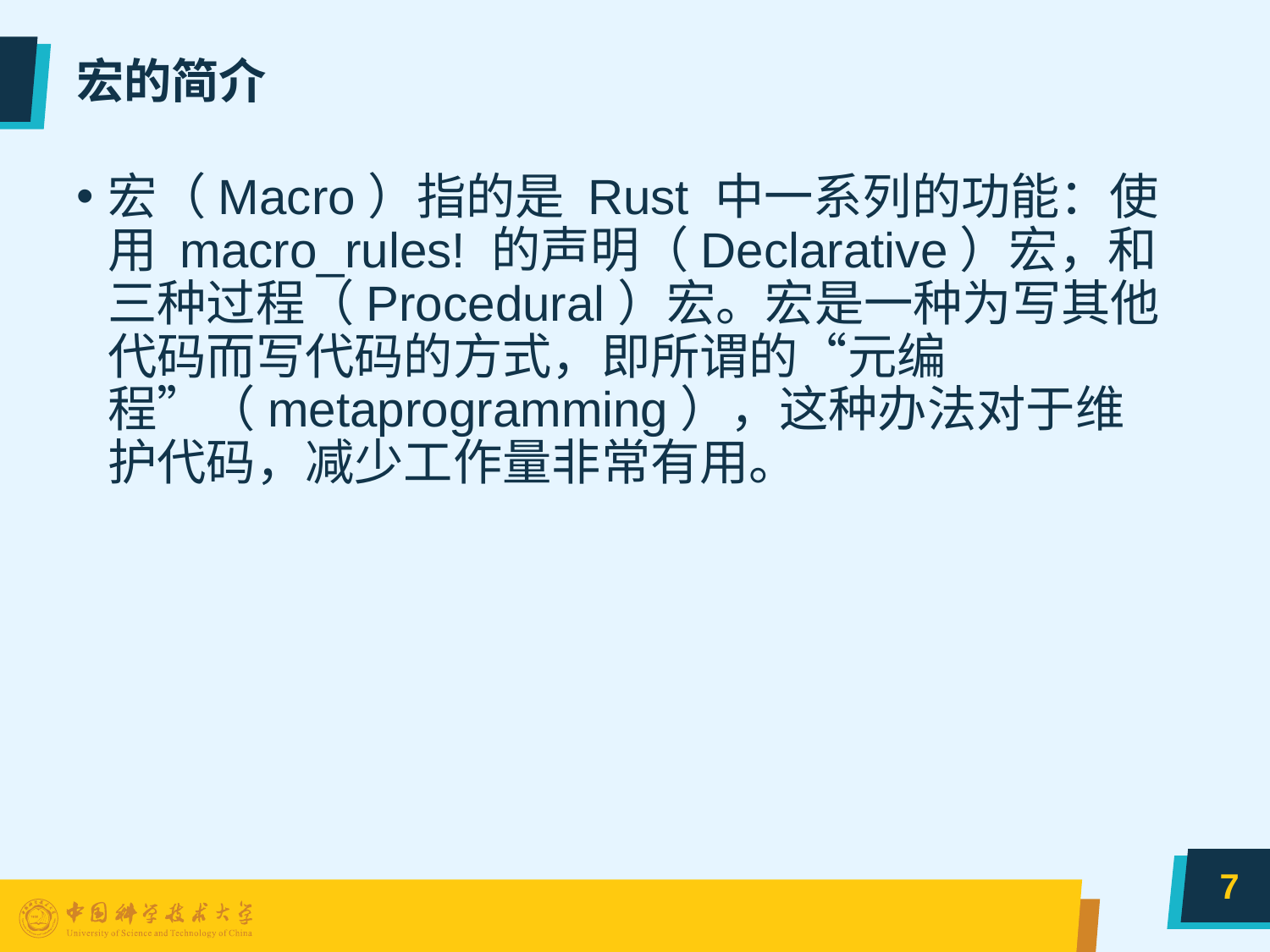

# 宏的简介
宏（Macro）指的是 Rust 中一系列的功能：使用 macro_rules! 的声明（Declarative）宏，和三种过程（Procedural）宏。宏是一种为写其他代码而写代码的方式，即所谓的“元编程”（metaprogramming），这种办法对于维护代码，减少工作量非常有用。
7